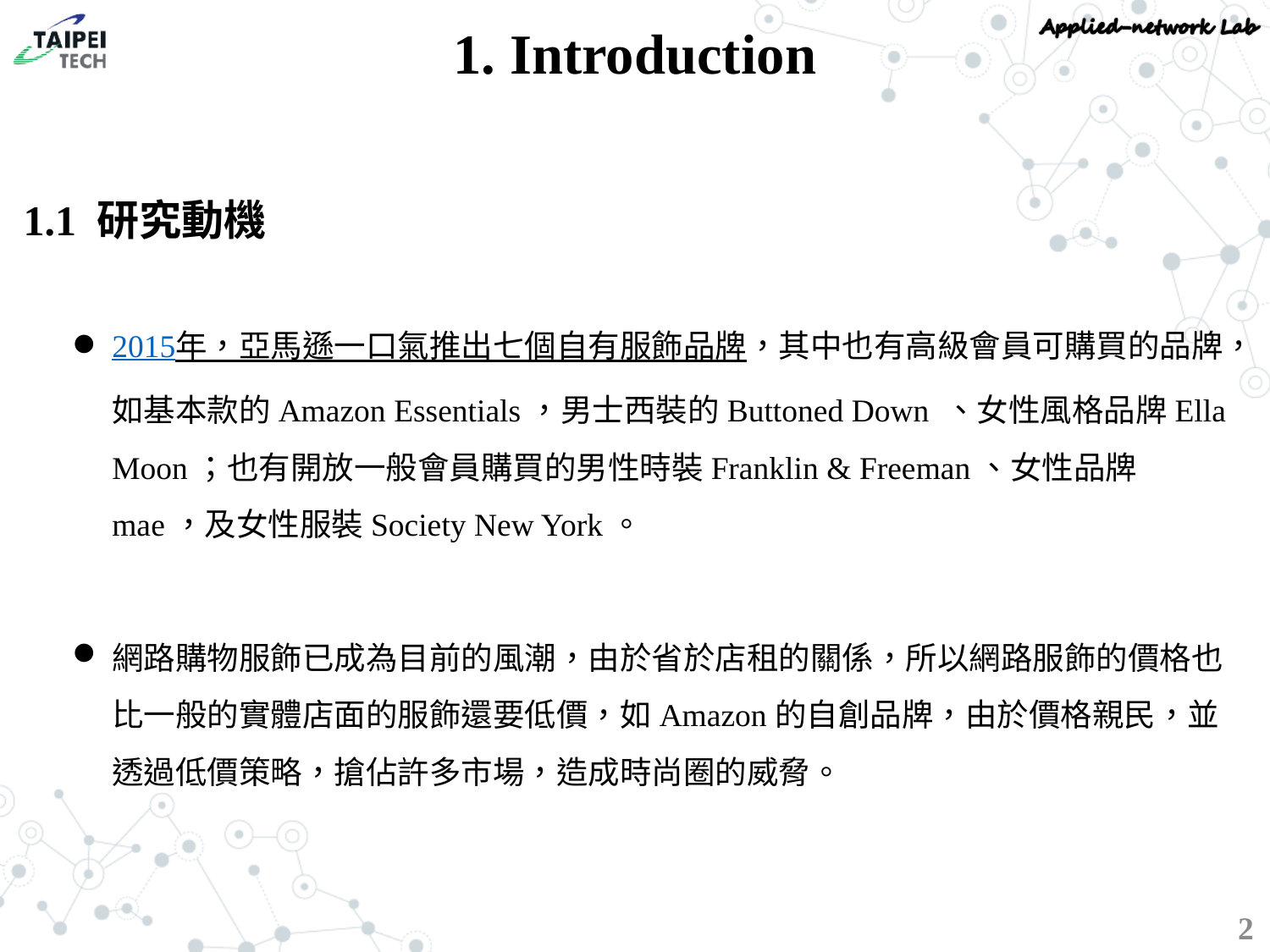

1. Introduction
1.1 研究動機

2015年，亞馬遜一口氣推出七個自有服飾品牌，其中也有高級會員可購買的品牌，如基本款的Amazon Essentials，男士西裝的Buttoned Down 、女性風格品牌Ella Moon；也有開放一般會員購買的男性時裝Franklin & Freeman、女性品牌mae，及女性服裝Society New York。

網路購物服飾已成為目前的風潮，由於省於店租的關係，所以網路服飾的價格也比一般的實體店面的服飾還要低價，如Amazon的自創品牌，由於價格親民，並透過低價策略，搶佔許多市場，造成時尚圈的威脅。
2